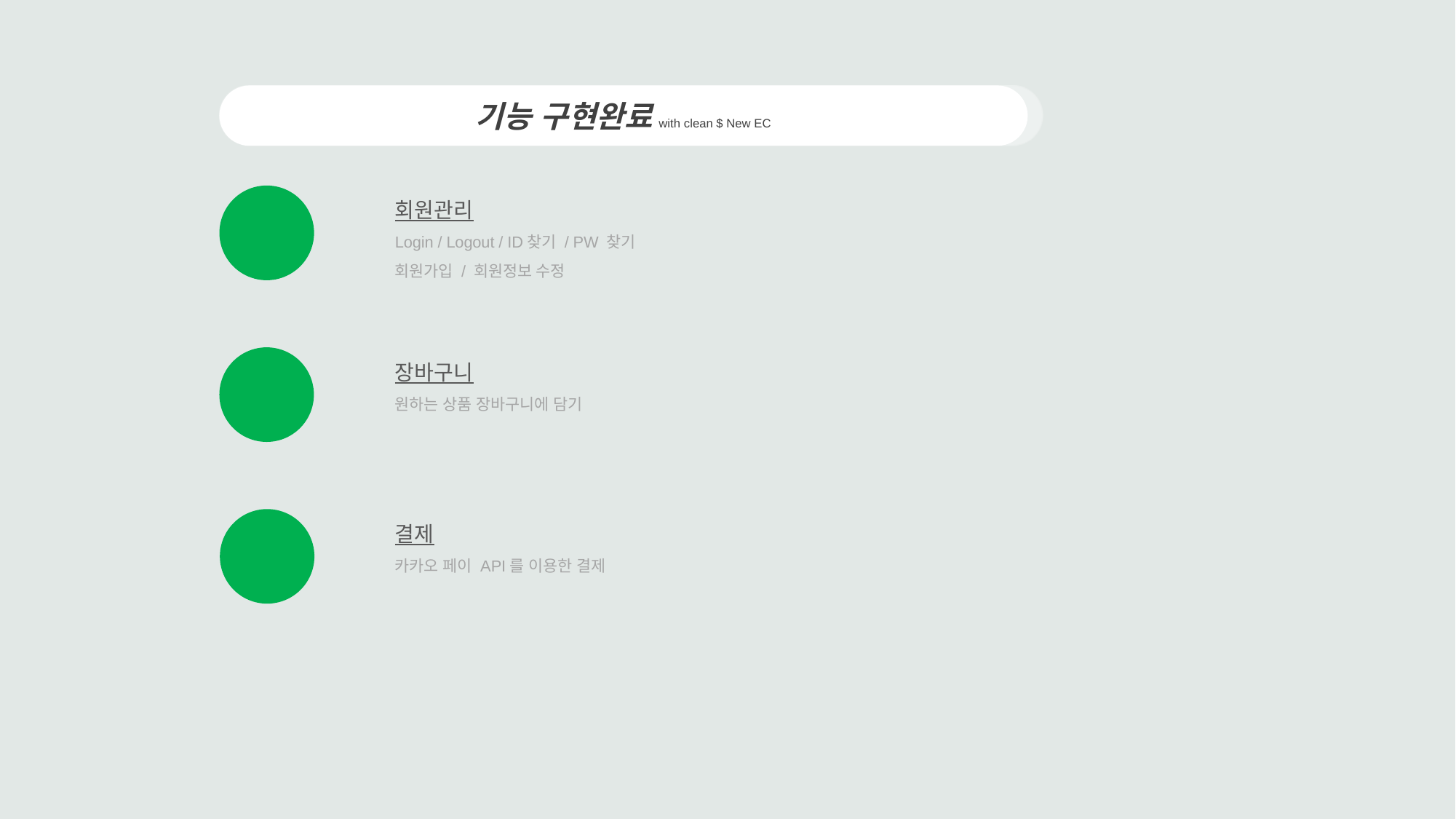

기능 구현완료 with clean $ New EC
회원관리
Login / Logout / ID찾기 / PW 찾기
회원가입 / 회원정보 수정

장바구니
원하는 상품 장바구니에 담기

결제
카카오 페이 API를 이용한 결제